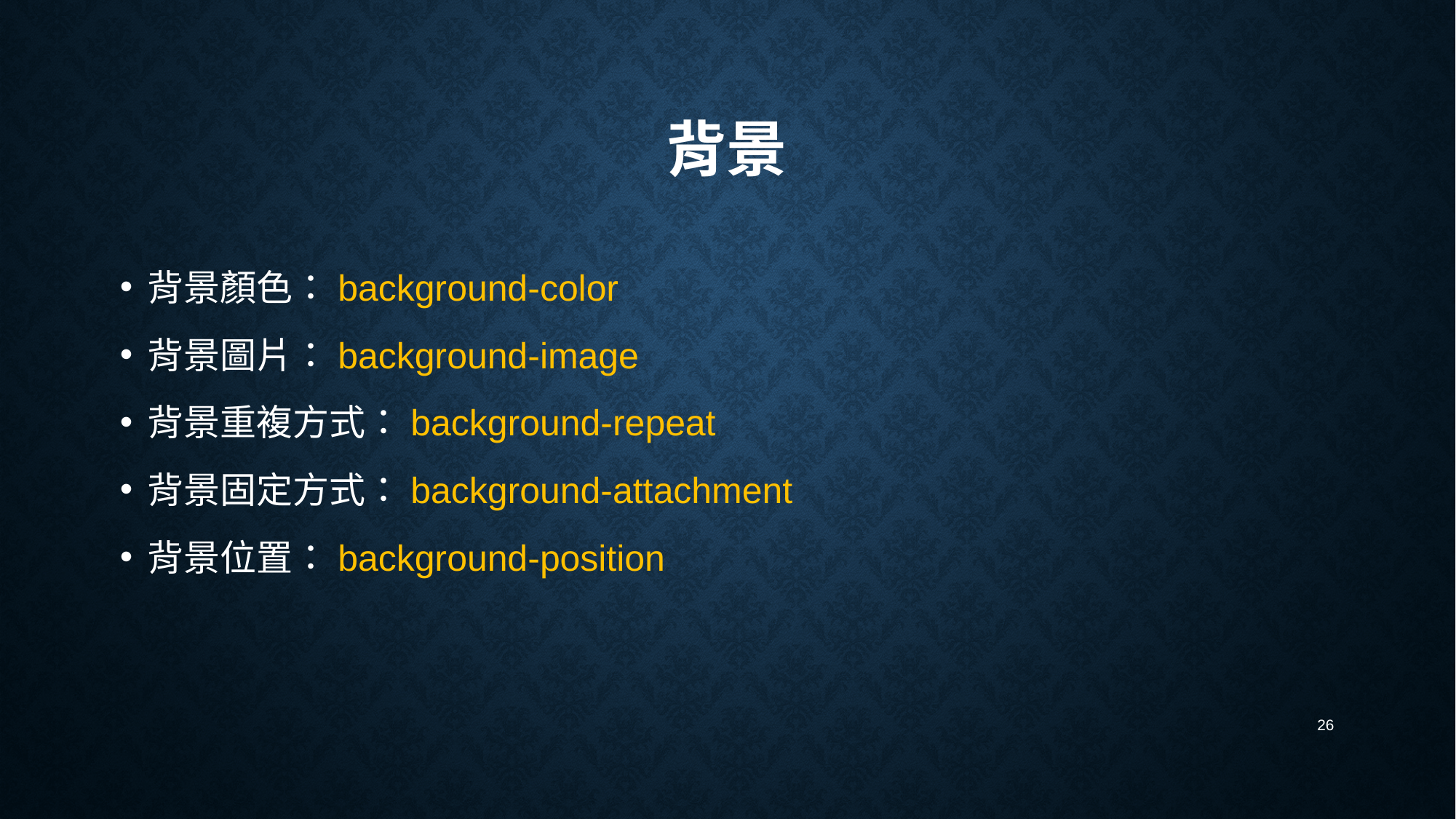

# 背景
背景顏色：background-color
背景圖片：background-image
背景重複方式：background-repeat
背景固定方式：background-attachment
背景位置：background-position
26